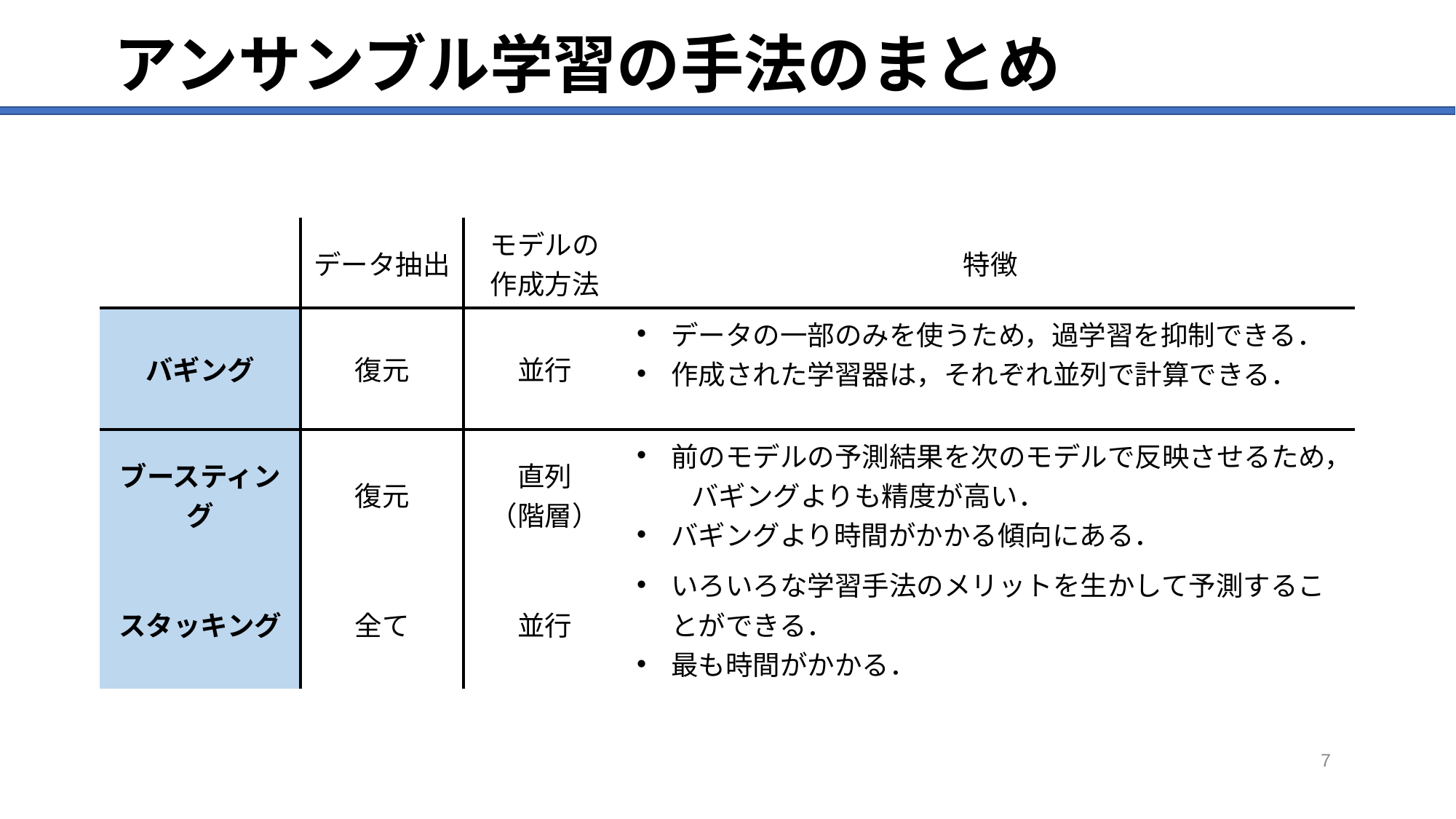

# アンサンブル学習の手法のまとめ

|  | データ抽出 | モデルの 作成方法 | 特徴 |
| --- | --- | --- | --- |
| バギング | 復元 | 並行 | データの一部のみを使うため，過学習を抑制できる． 作成された学習器は，それぞれ並列で計算できる． |
| ブースティング | 復元 | 直列 （階層） | 前のモデルの予測結果を次のモデルで反映させるため， 　　バギングよりも精度が高い． バギングより時間がかかる傾向にある． |
| スタッキング | 全て | 並行 | いろいろな学習手法のメリットを生かして予測することができる． 最も時間がかかる． |
7